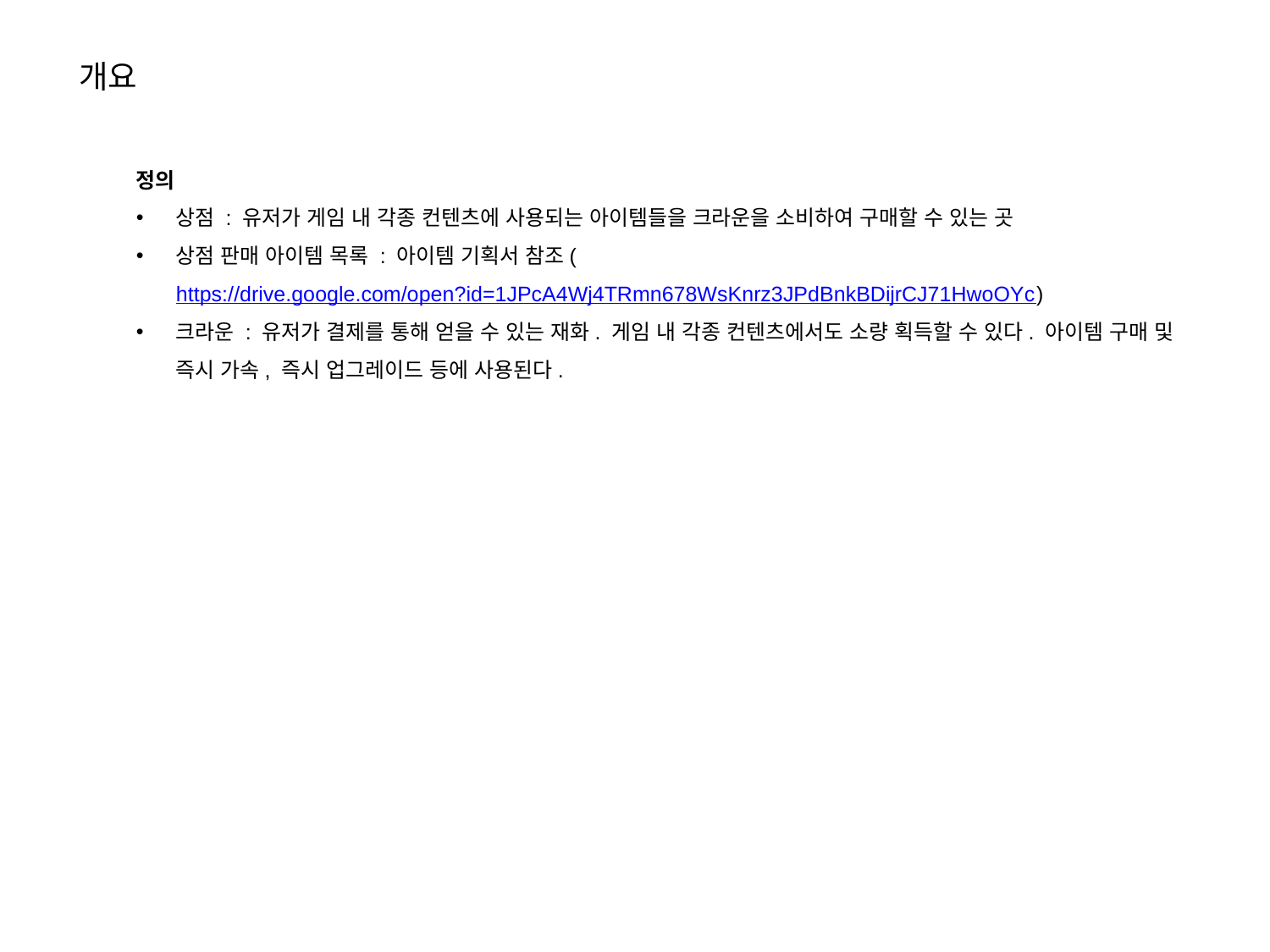

개요
정의
상점 : 유저가 게임 내 각종 컨텐츠에 사용되는 아이템들을 크라운을 소비하여 구매할 수 있는 곳
상점 판매 아이템 목록 : 아이템 기획서 참조(https://drive.google.com/open?id=1JPcA4Wj4TRmn678WsKnrz3JPdBnkBDijrCJ71HwoOYc)
크라운 : 유저가 결제를 통해 얻을 수 있는 재화. 게임 내 각종 컨텐츠에서도 소량 획득할 수 있다. 아이템 구매 및 즉시 가속, 즉시 업그레이드 등에 사용된다.